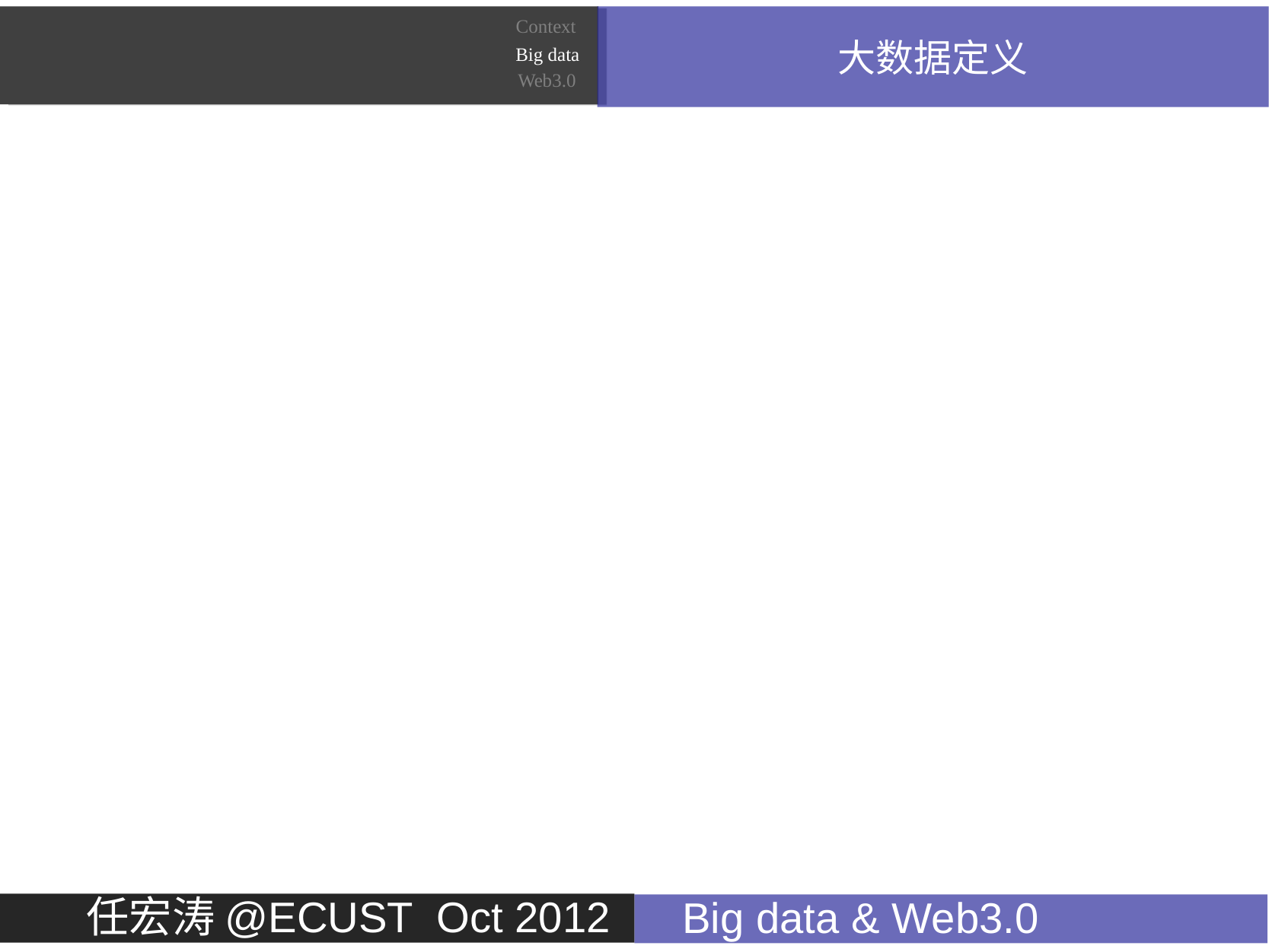

大数据定义
Context
Big data
Web3.0
        任宏涛@ECUST  Oct 2012
    Big data & Web3.0